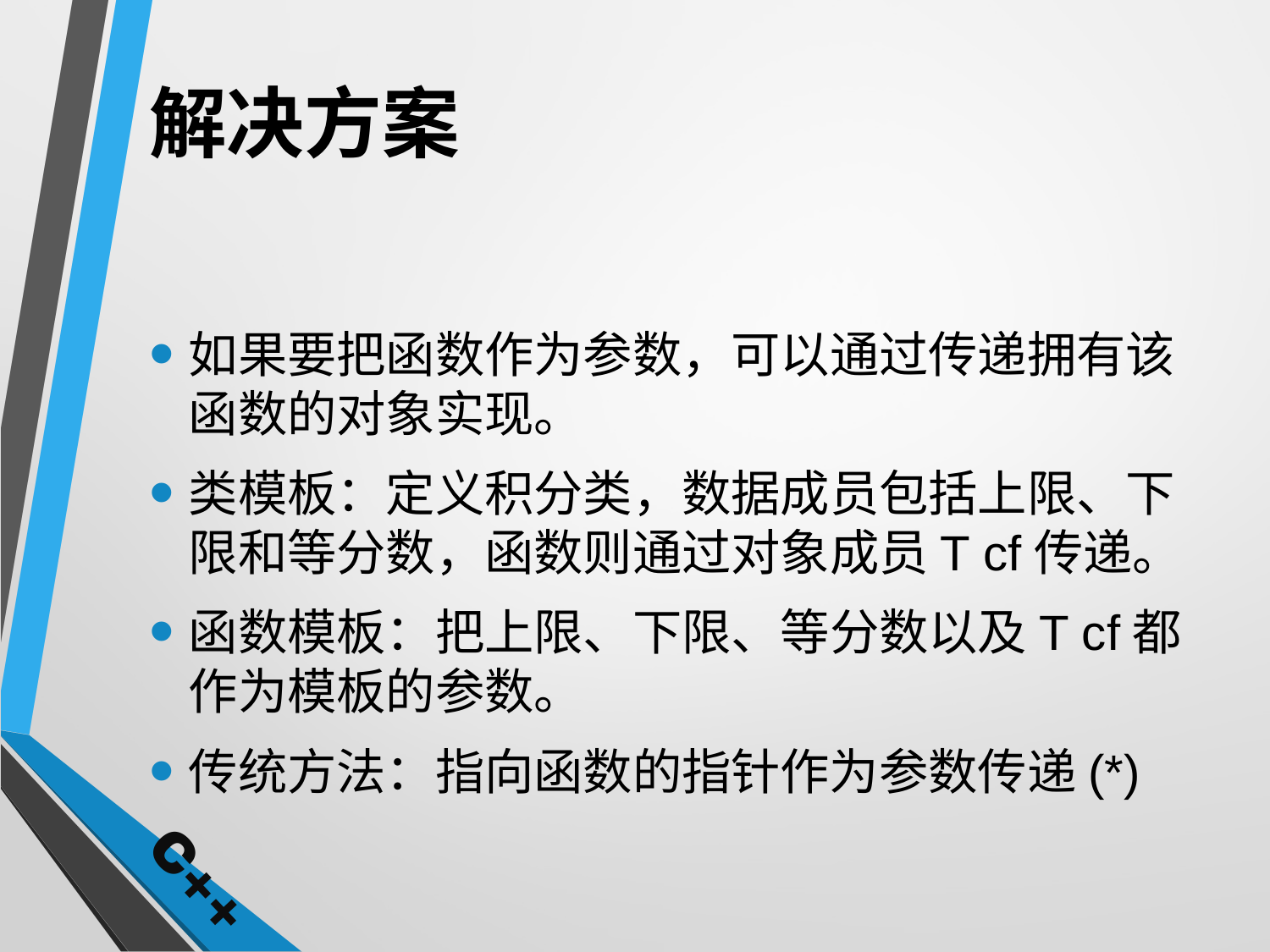

# 解决方案
如果要把函数作为参数，可以通过传递拥有该函数的对象实现。
类模板：定义积分类，数据成员包括上限、下限和等分数，函数则通过对象成员T cf传递。
函数模板：把上限、下限、等分数以及T cf都作为模板的参数。
传统方法：指向函数的指针作为参数传递(*)